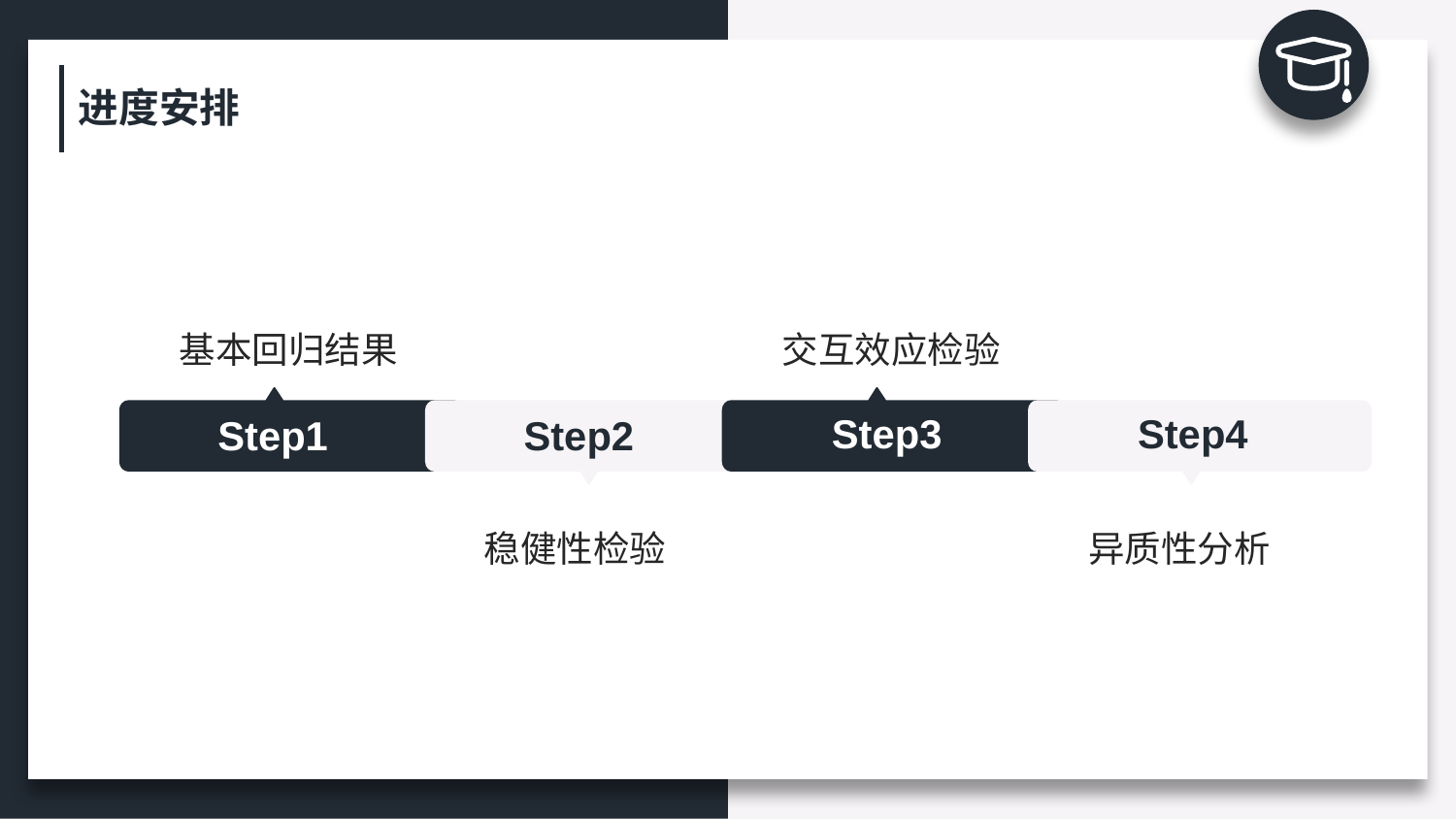

进度安排
基本回归结果
交互效应检验

Step3
Step4

Step1
Step2
异质性分析
稳健性检验